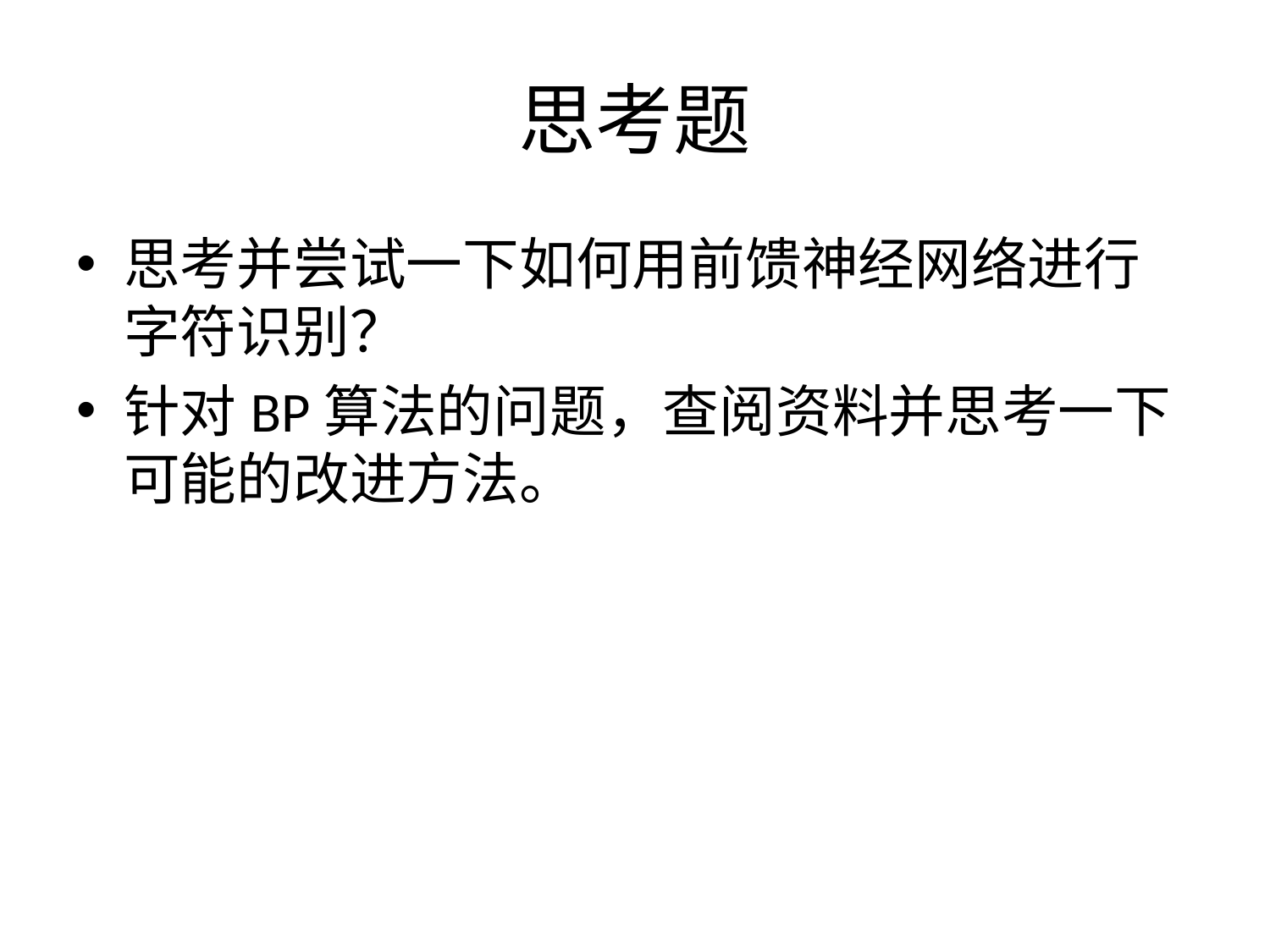

# 思考题
思考并尝试一下如何用前馈神经网络进行字符识别？
针对BP算法的问题，查阅资料并思考一下可能的改进方法。